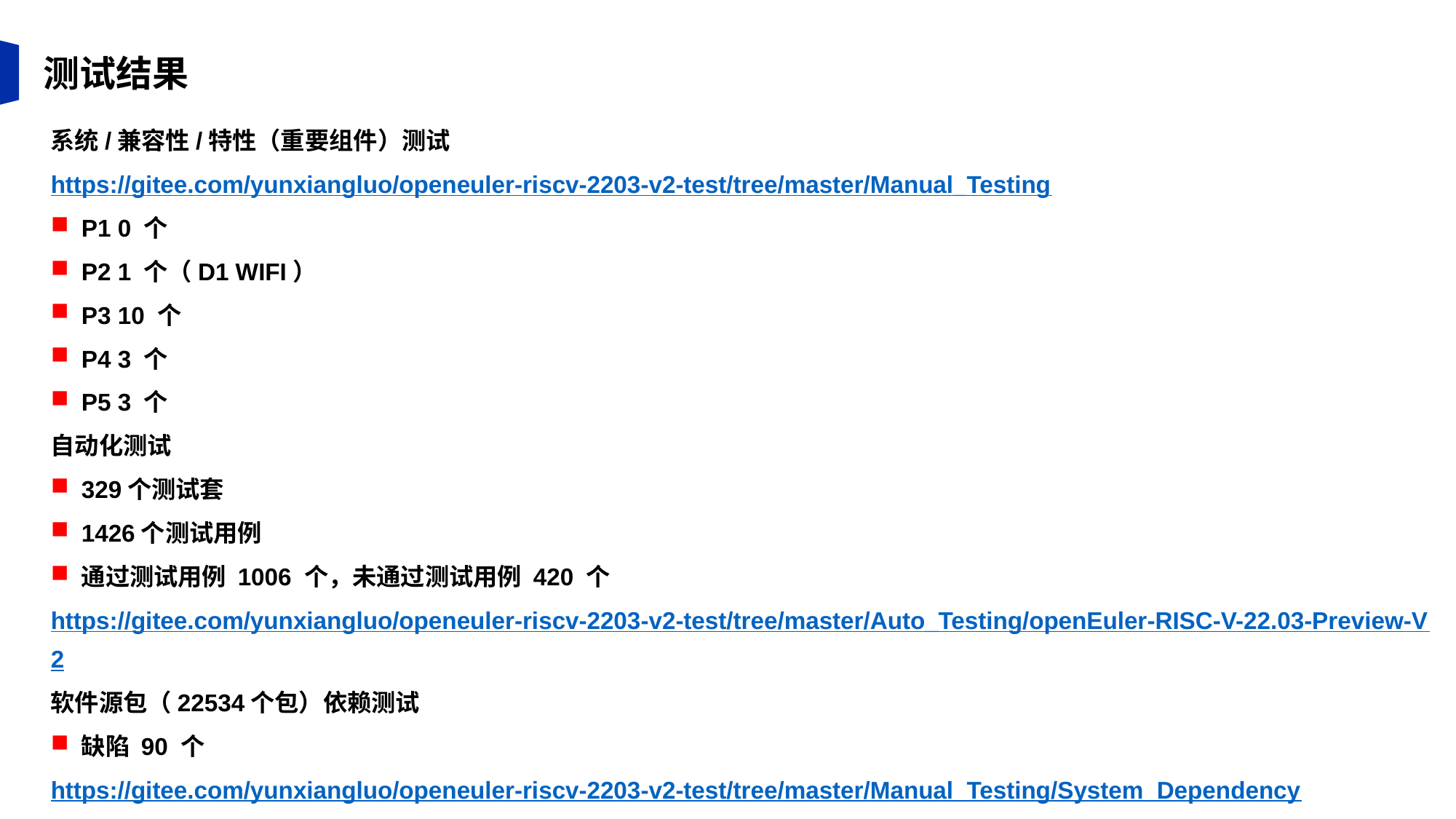

测试结果

系统/兼容性/特性（重要组件）测试
https://gitee.com/yunxiangluo/openeuler-riscv-2203-v2-test/tree/master/Manual_Testing
P1 0 个
P2 1 个（D1 WIFI）
P3 10 个
P4 3 个
P5 3 个
自动化测试
329个测试套
1426个测试用例
通过测试用例 1006 个，未通过测试用例 420 个
https://gitee.com/yunxiangluo/openeuler-riscv-2203-v2-test/tree/master/Auto_Testing/openEuler-RISC-V-22.03-Preview-V2
软件源包（22534个包）依赖测试
缺陷 90 个
https://gitee.com/yunxiangluo/openeuler-riscv-2203-v2-test/tree/master/Manual_Testing/System_Dependency